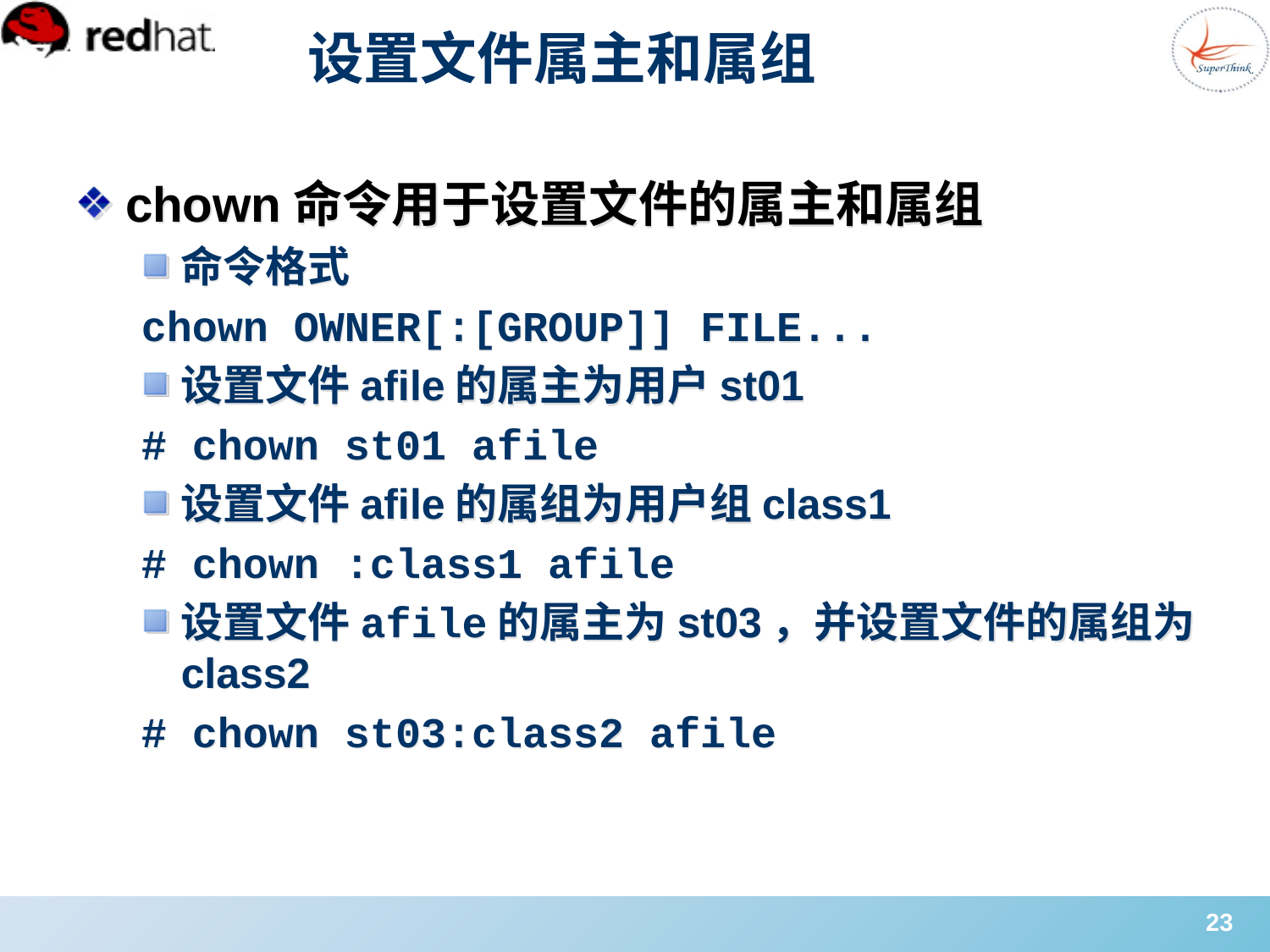

# 设置文件属主和属组
chown命令用于设置文件的属主和属组
命令格式
chown OWNER[:[GROUP]] FILE...
设置文件afile的属主为用户st01
# chown st01 afile
设置文件afile的属组为用户组class1
# chown :class1 afile
设置文件afile的属主为st03，并设置文件的属组为class2
# chown st03:class2 afile
23